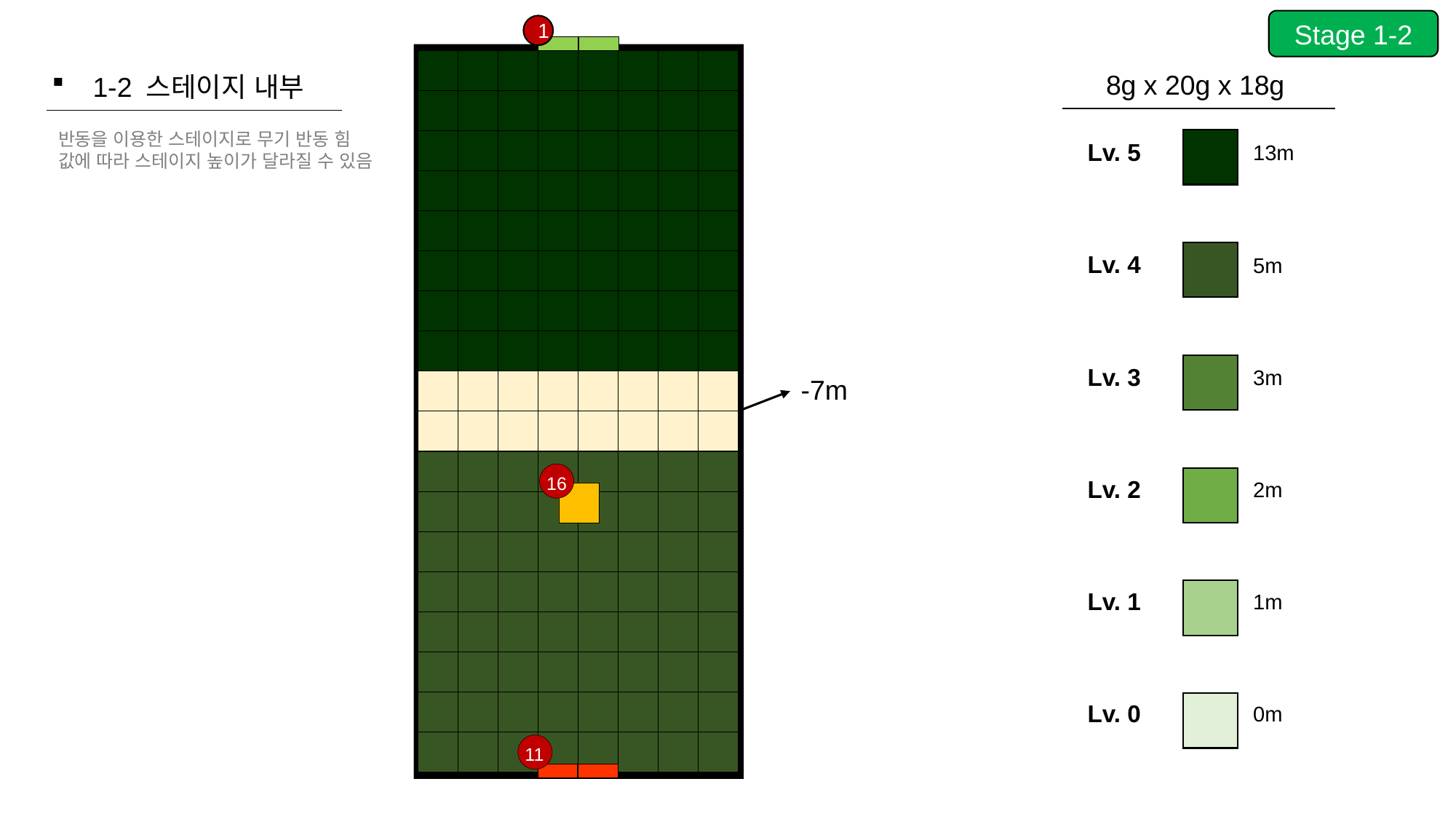

Stage 1-2
1

-7m

16

11

8g x 20g x 18g

Lv. 5
13m
Lv. 4
5m
Lv. 3
3m
Lv. 2
2m
Lv. 1
1m
Lv. 0
0m
1-2 스테이지 내부
반동을 이용한 스테이지로 무기 반동 힘
값에 따라 스테이지 높이가 달라질 수 있음